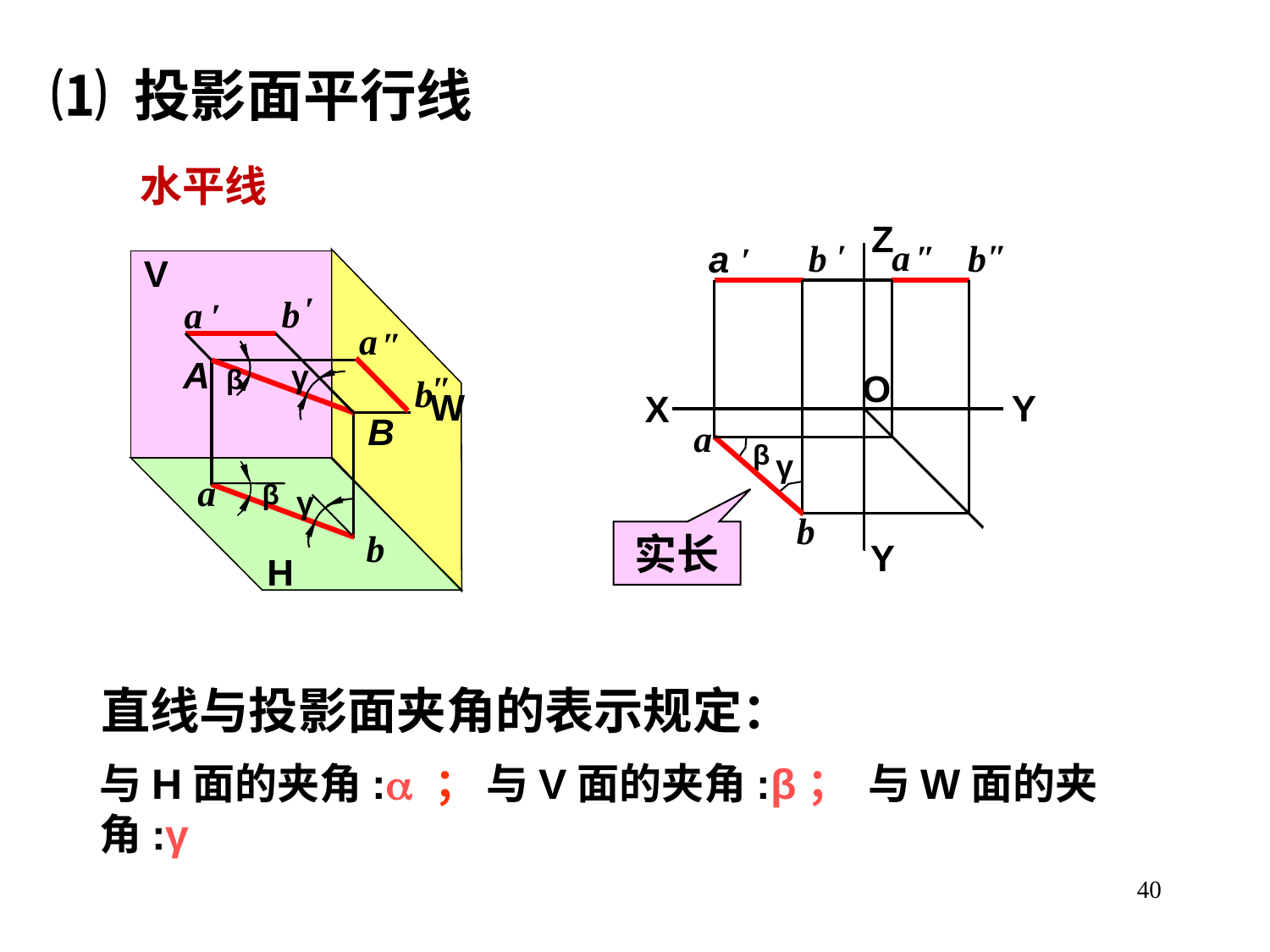

⑴ 投影面平行线
水平线
Z
′
″
′
a
b
b
a

O
Y

a

b

Y
″
X
V

′
′
b
a
″
a

A

γ

″
β

b

W

B

a
β
γ

b
H

β
γ

实长
直线与投影面夹角的表示规定：
与H面的夹角:α ； 与V面的夹角:β；  与W面的夹角:γ
40